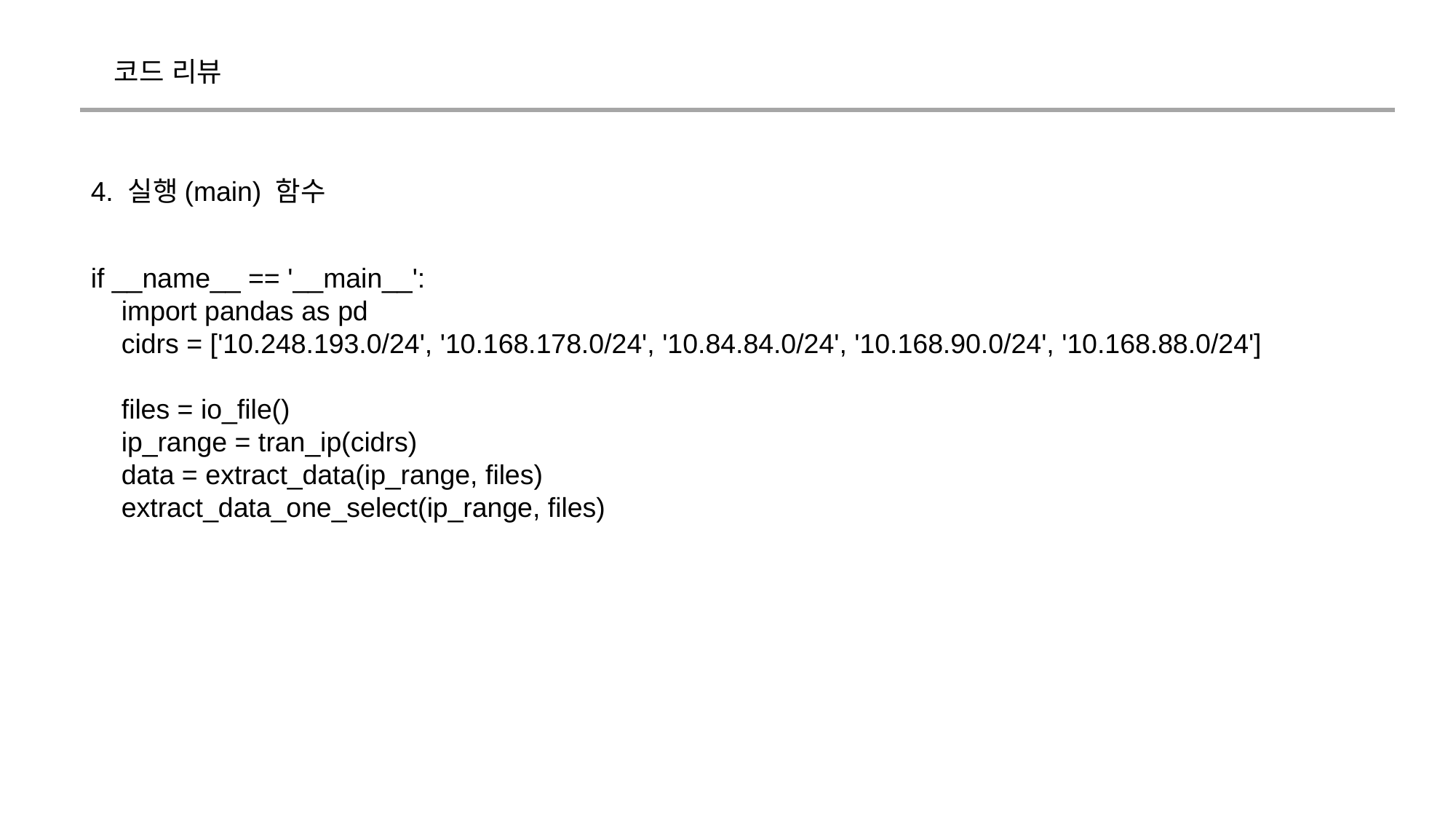

코드 리뷰
4. 실행(main) 함수
if __name__ == '__main__':
    import pandas as pd
    cidrs = ['10.248.193.0/24', '10.168.178.0/24', '10.84.84.0/24', '10.168.90.0/24', '10.168.88.0/24']

    files = io_file()
    ip_range = tran_ip(cidrs)
    data = extract_data(ip_range, files)
    extract_data_one_select(ip_range, files)